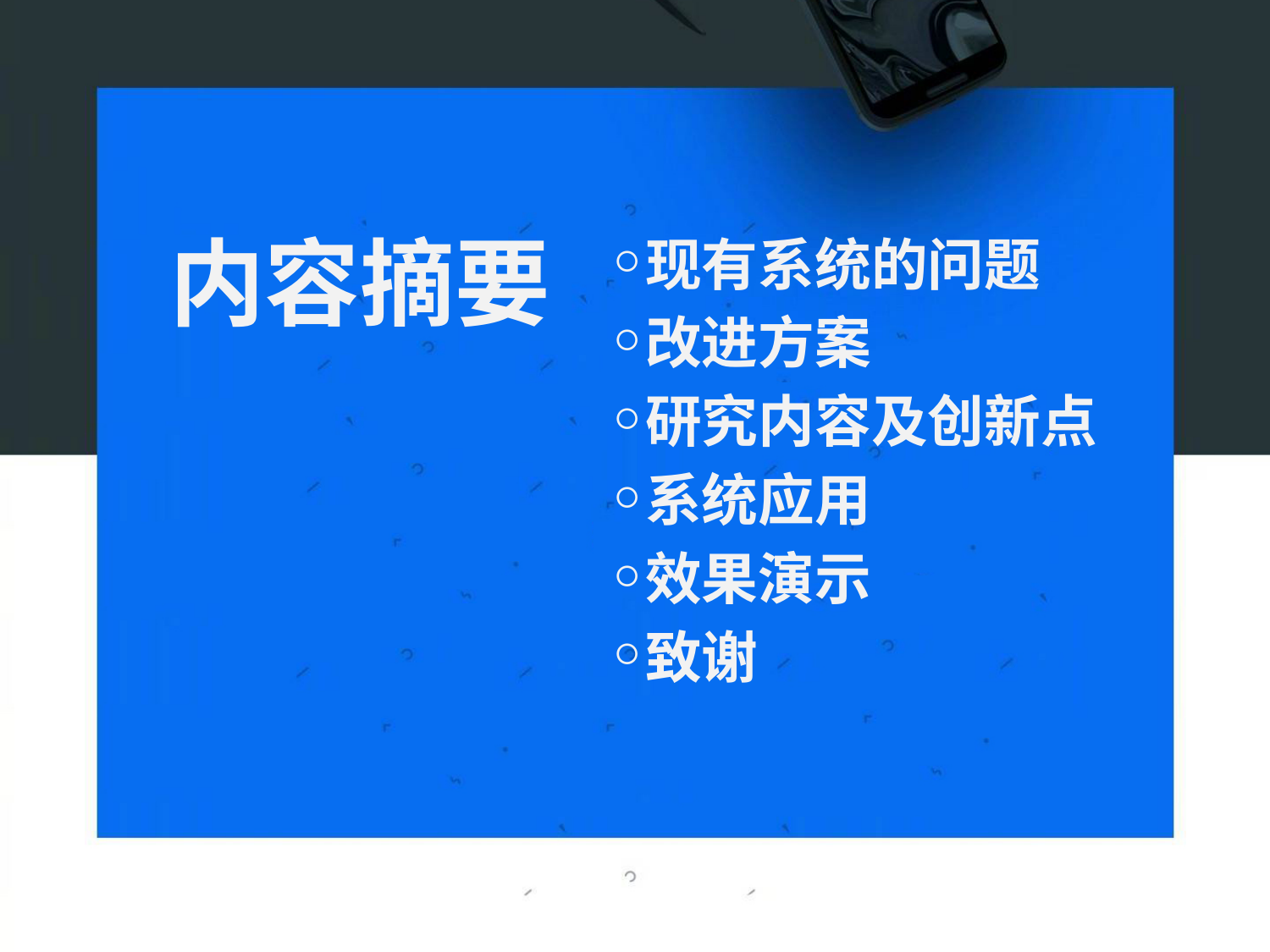

# 内容摘要
现有系统的问题
改进方案
研究内容及创新点
系统应用
效果演示
致谢